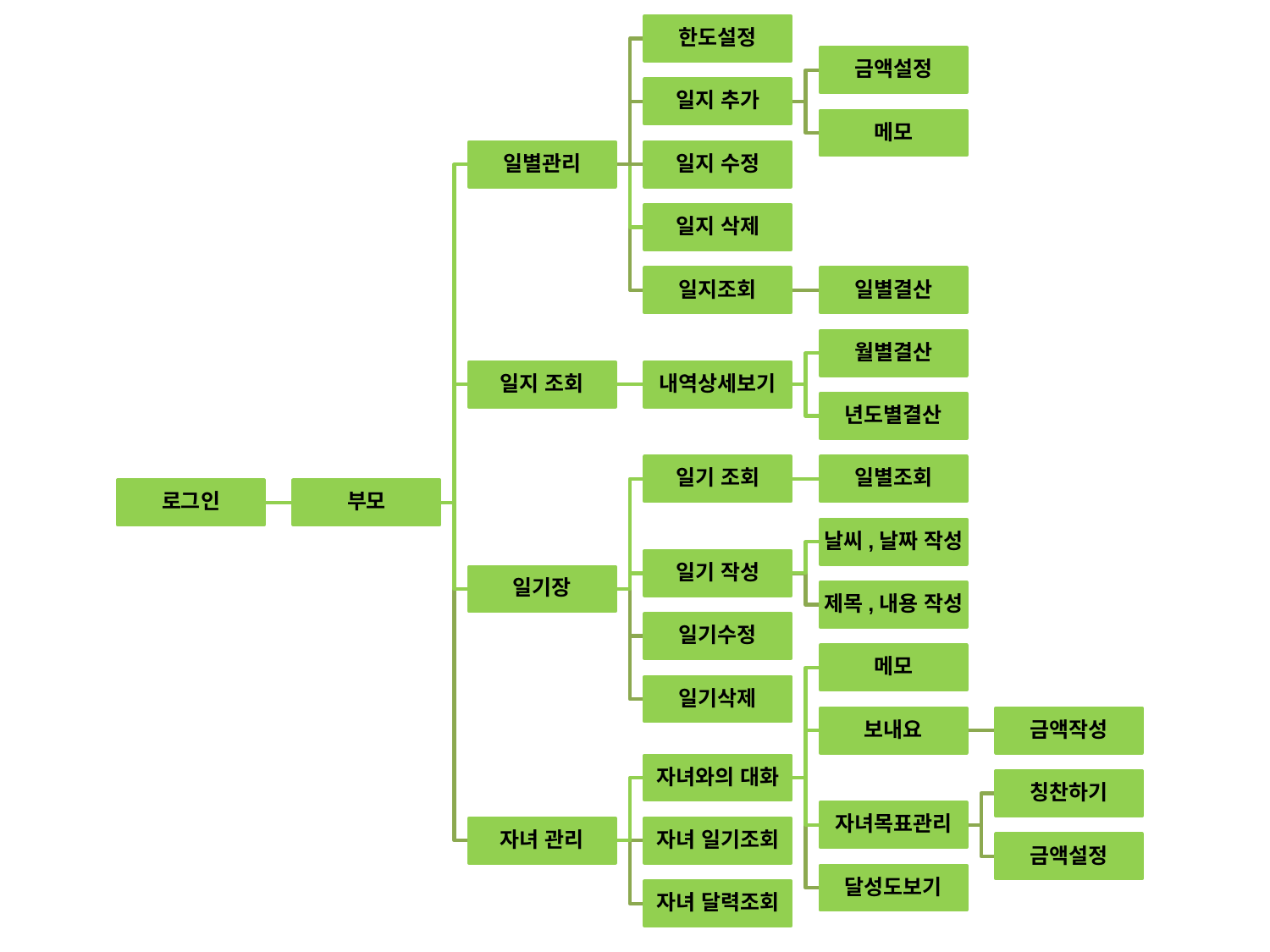

로그인
부모
일별관리
한도설정
일지 추가
금액설정
메모
일지 수정
일지 삭제
일지조회
일별결산
일지 조회
내역상세보기
월별결산
년도별결산
일기장
일기 조회
일별조회
일기 작성
날씨,날짜 작성
제목,내용 작성
일기수정
일기삭제
자녀 관리
자녀와의 대화
메모
보내요
금액작성
자녀목표관리
칭찬하기
금액설정
달성도보기
자녀 일기조회
자녀 달력조회